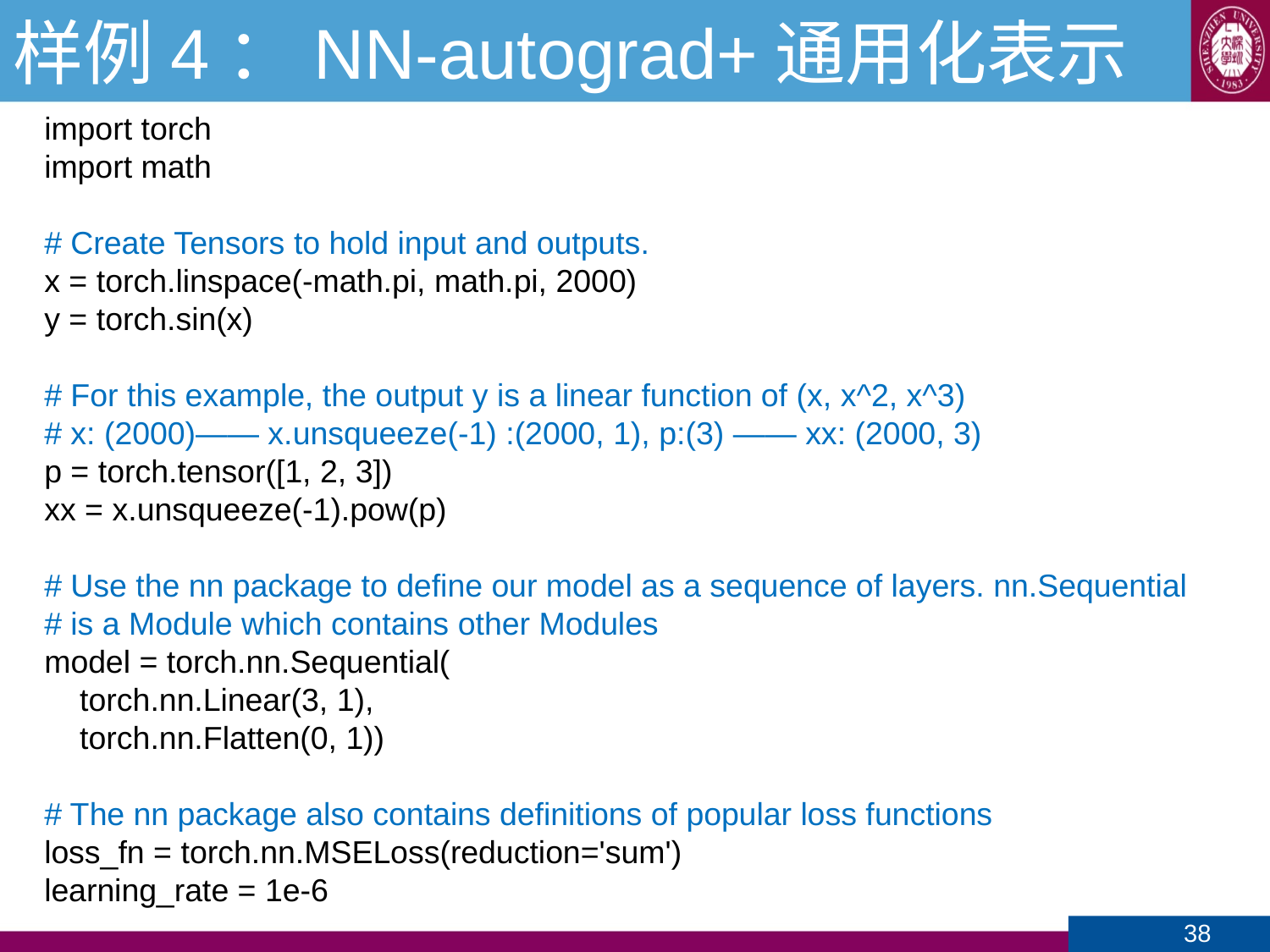

# 样例4：NN-autograd+通用化表示
import torch
import math

# Create Tensors to hold input and outputs.
x = torch.linspace(-math.pi, math.pi, 2000)
y = torch.sin(x)

# For this example, the output y is a linear function of (x, x^2, x^3)
# x: (2000)—— x.unsqueeze(-1) :(2000, 1), p:(3) —— xx: (2000, 3)
p = torch.tensor([1, 2, 3])
xx = x.unsqueeze(-1).pow(p)

# Use the nn package to define our model as a sequence of layers. nn.Sequential
# is a Module which contains other Modules
model = torch.nn.Sequential(
    torch.nn.Linear(3, 1),
    torch.nn.Flatten(0, 1))

# The nn package also contains definitions of popular loss functions
loss_fn = torch.nn.MSELoss(reduction='sum')
learning_rate = 1e-6

38